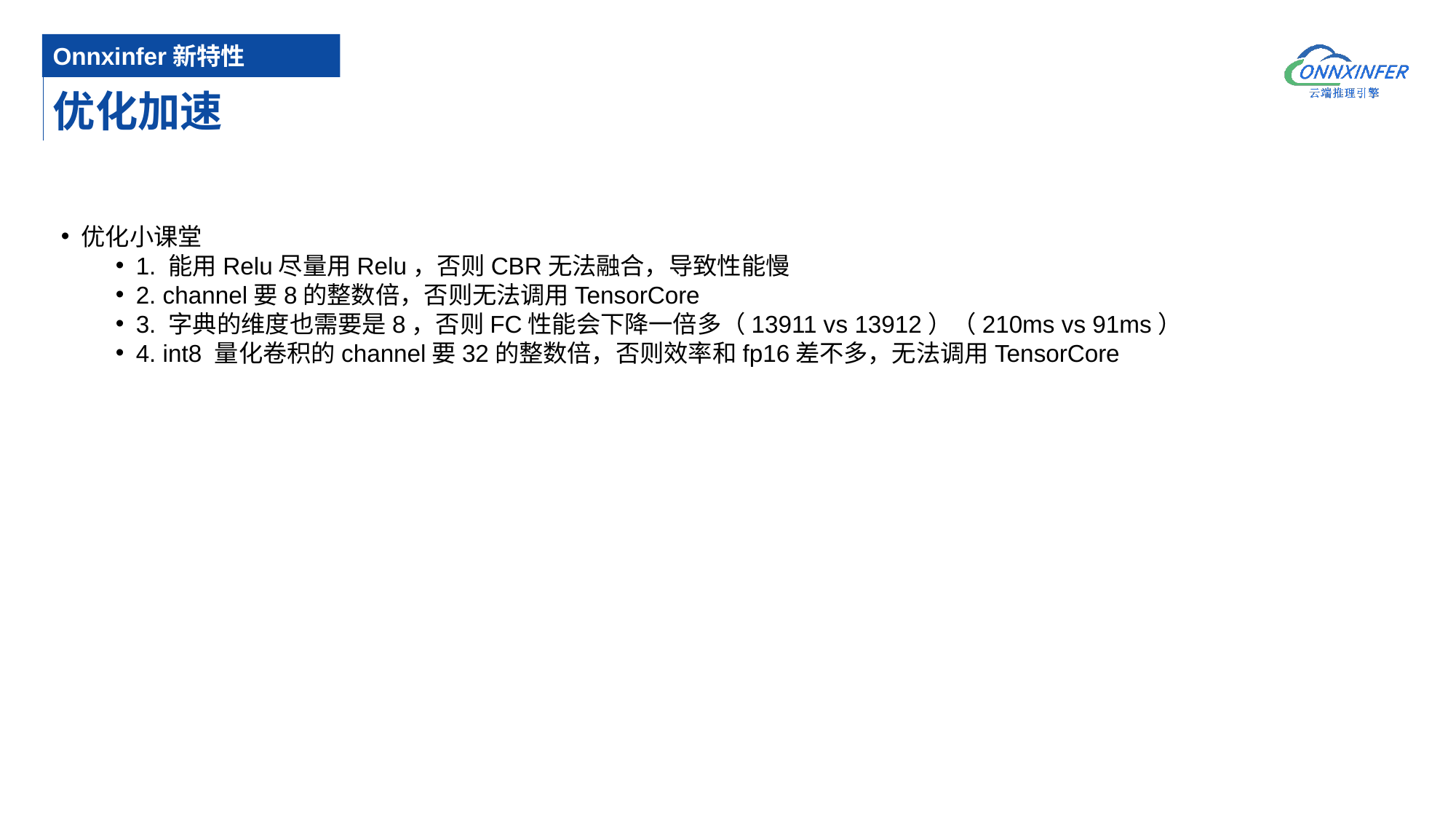

Onnxinfer新特性
# 优化加速
优化小课堂
1. 能用Relu尽量用Relu，否则CBR无法融合，导致性能慢
2. channel要8的整数倍，否则无法调用TensorCore
3. 字典的维度也需要是8，否则FC性能会下降一倍多（13911 vs 13912）（210ms vs 91ms）
4. int8 量化卷积的channel要32的整数倍，否则效率和fp16差不多，无法调用TensorCore